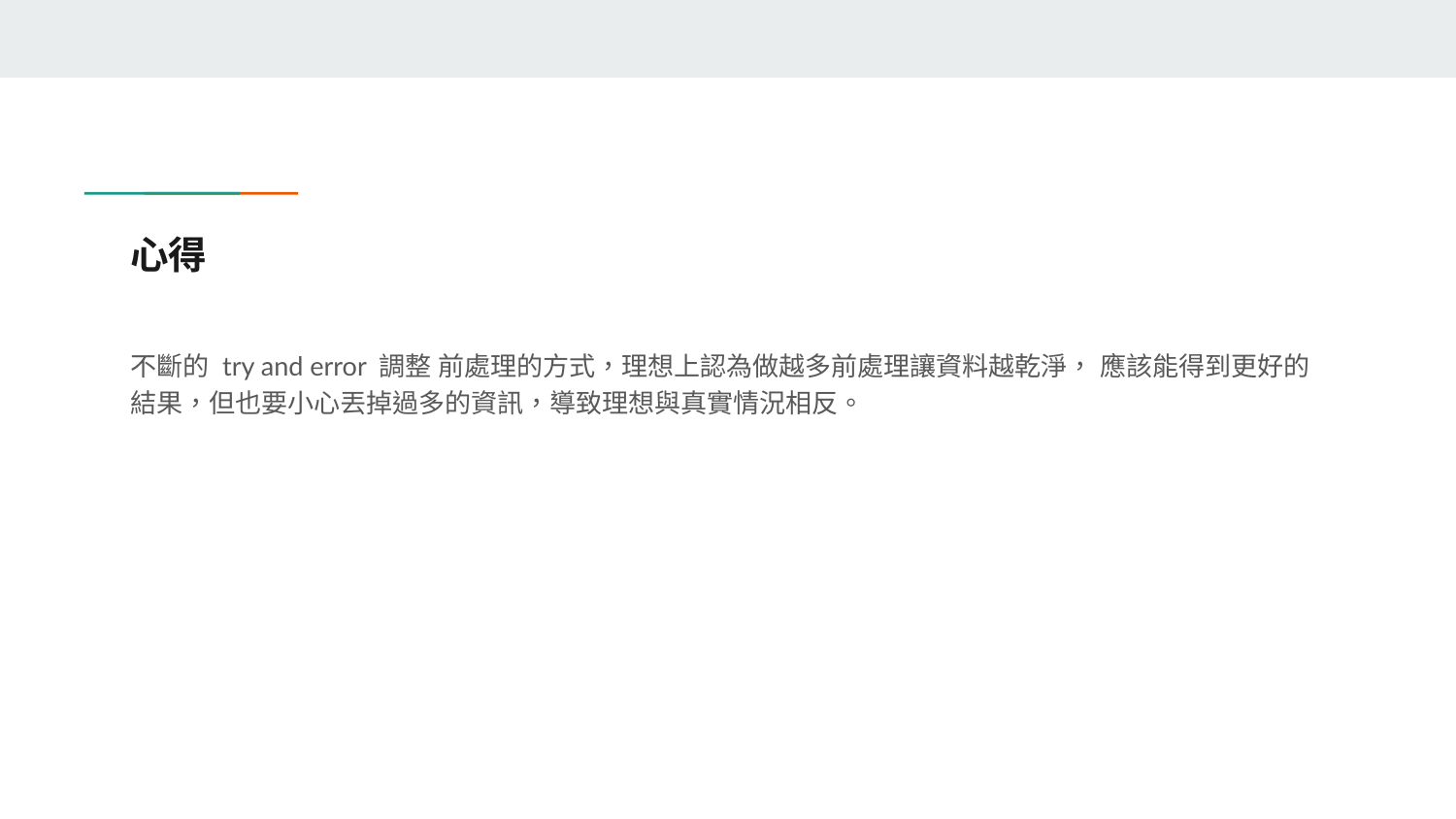

# 心得
不斷的 try and error 調整 前處理的方式，理想上認為做越多前處理讓資料越乾淨， 應該能得到更好的結果，但也要小心丟掉過多的資訊，導致理想與真實情況相反。